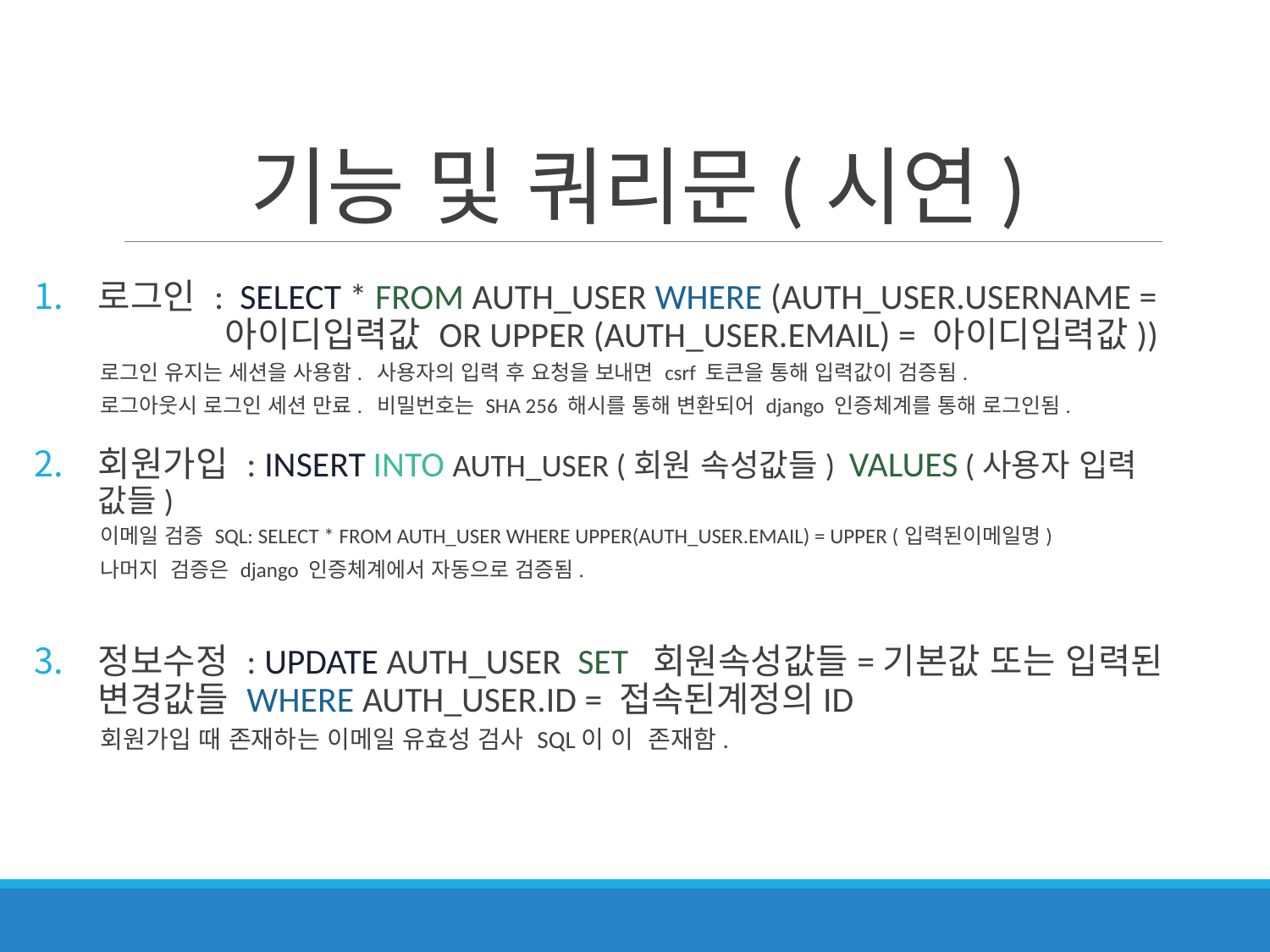

# 기능 및 쿼리문(시연)
로그인 :  SELECT * FROM AUTH_USER WHERE (AUTH_USER.USERNAME = 	아이디입력값 OR UPPER (AUTH_USER.EMAIL) = 아이디입력값))
로그인 유지는 세션을 사용함.  사용자의 입력 후 요청을 보내면 csrf 토큰을 통해 입력값이 검증됨.
로그아웃시 로그인 세션 만료.  비밀번호는 SHA 256 해시를 통해 변환되어 django 인증체계를 통해 로그인됨.
회원가입 : INSERT INTO AUTH_USER (회원 속성값들)  VALUES (사용자 입력 값들)
이메일 검증 SQL: SELECT * FROM AUTH_USER WHERE UPPER(AUTH_USER.EMAIL) = UPPER (입력된이메일명)
나머지  검증은 django 인증체계에서 자동으로 검증됨.

정보수정 : UPDATE AUTH_USER  SET  회원속성값들=기본값 또는 입력된 변경값들 WHERE AUTH_USER.ID = 접속된계정의ID
회원가입 때 존재하는 이메일 유효성 검사 SQL이 이  존재함.